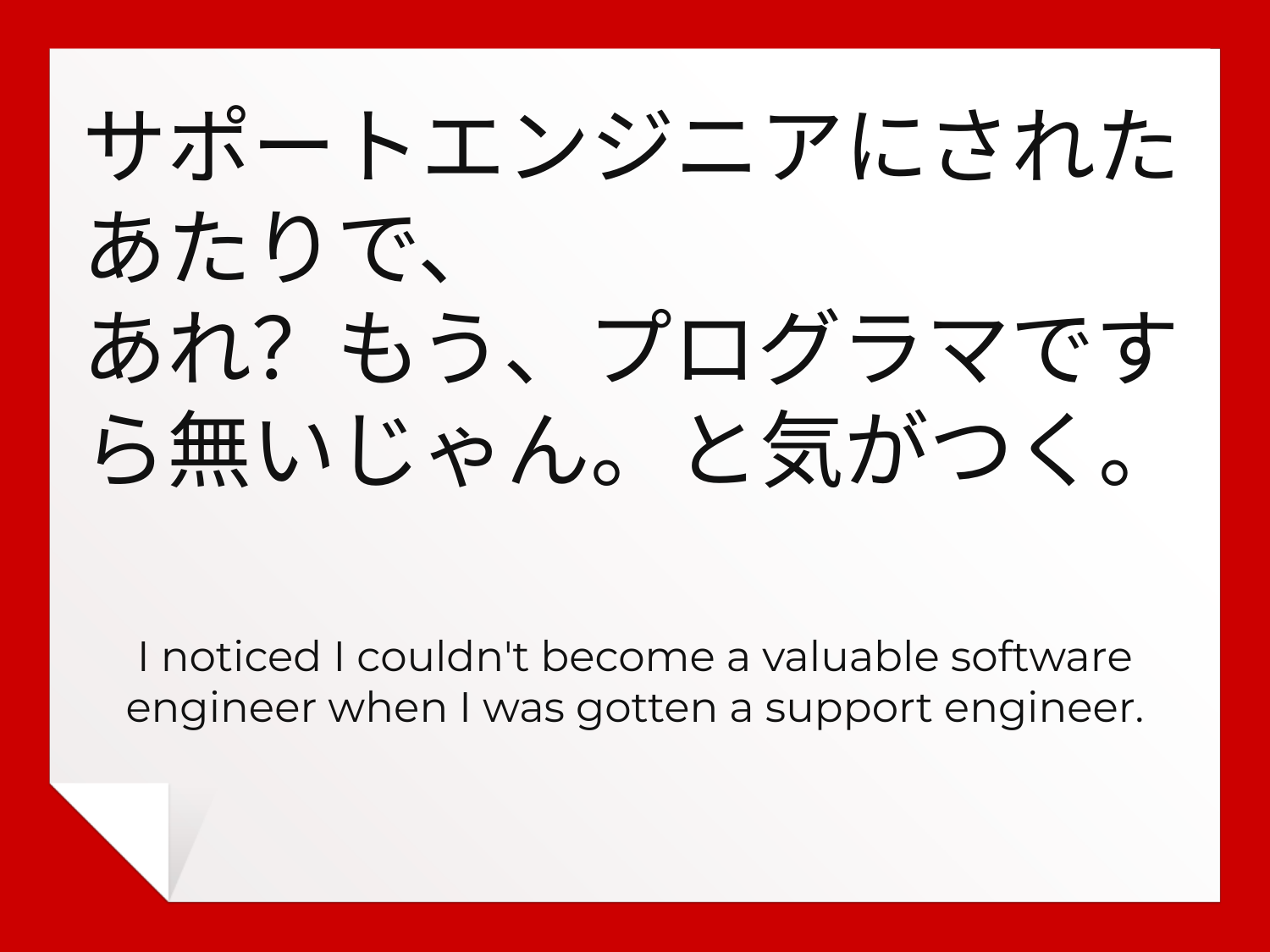

サポートエンジニアにされたあたりで、
あれ？もう、プログラマですら無いじゃん。と気がつく。
I noticed I couldn't become a valuable software engineer when I was gotten a support engineer.